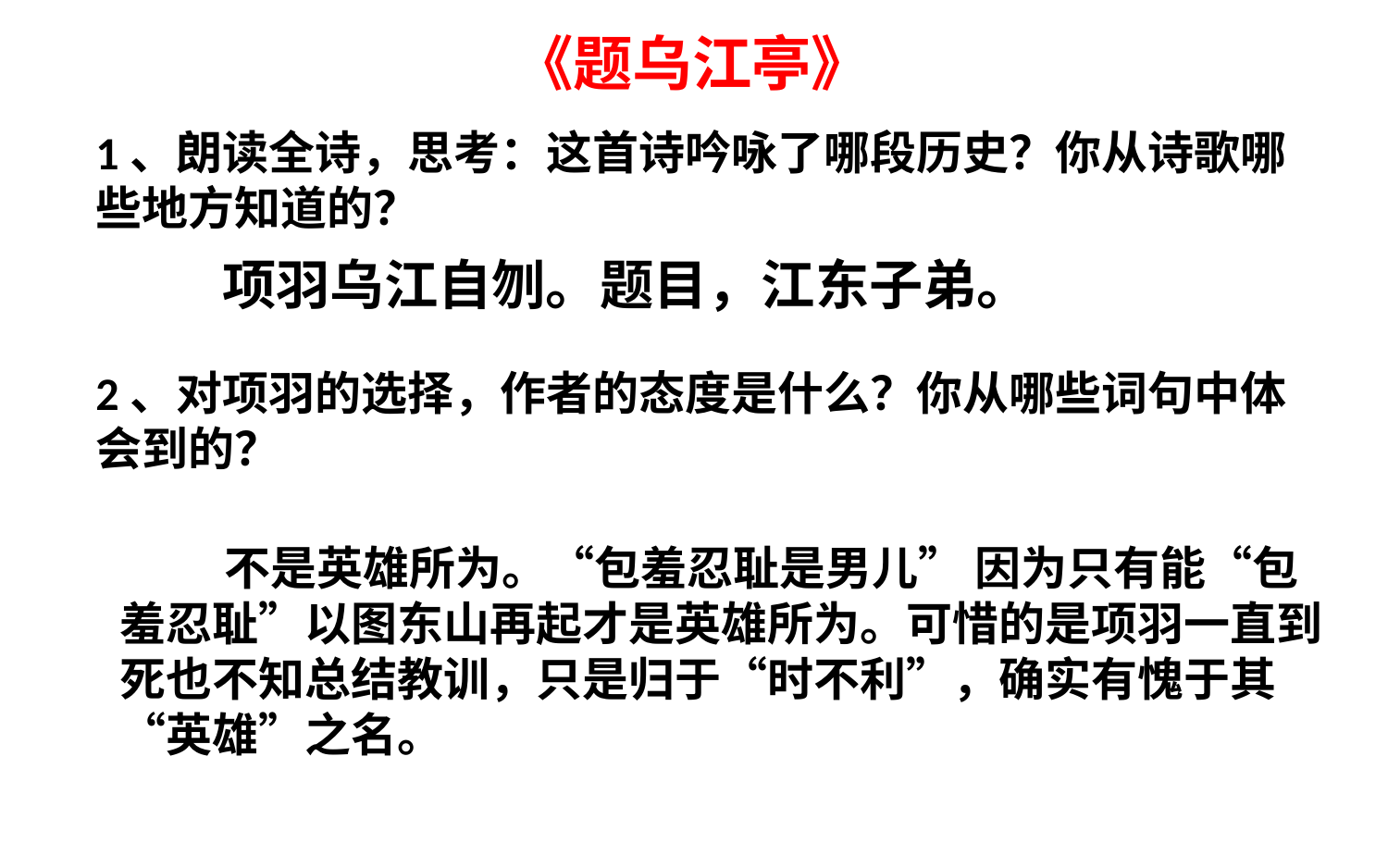

# 《题乌江亭》
1、朗读全诗，思考：这首诗吟咏了哪段历史？你从诗歌哪些地方知道的？
项羽乌江自刎。题目，江东子弟。
2、对项羽的选择，作者的态度是什么？你从哪些词句中体会到的？

         不是英雄所为。“包羞忍耻是男儿” 因为只有能“包羞忍耻”以图东山再起才是英雄所为。可惜的是项羽一直到死也不知总结教训，只是归于“时不利”，确实有愧于其“英雄”之名。